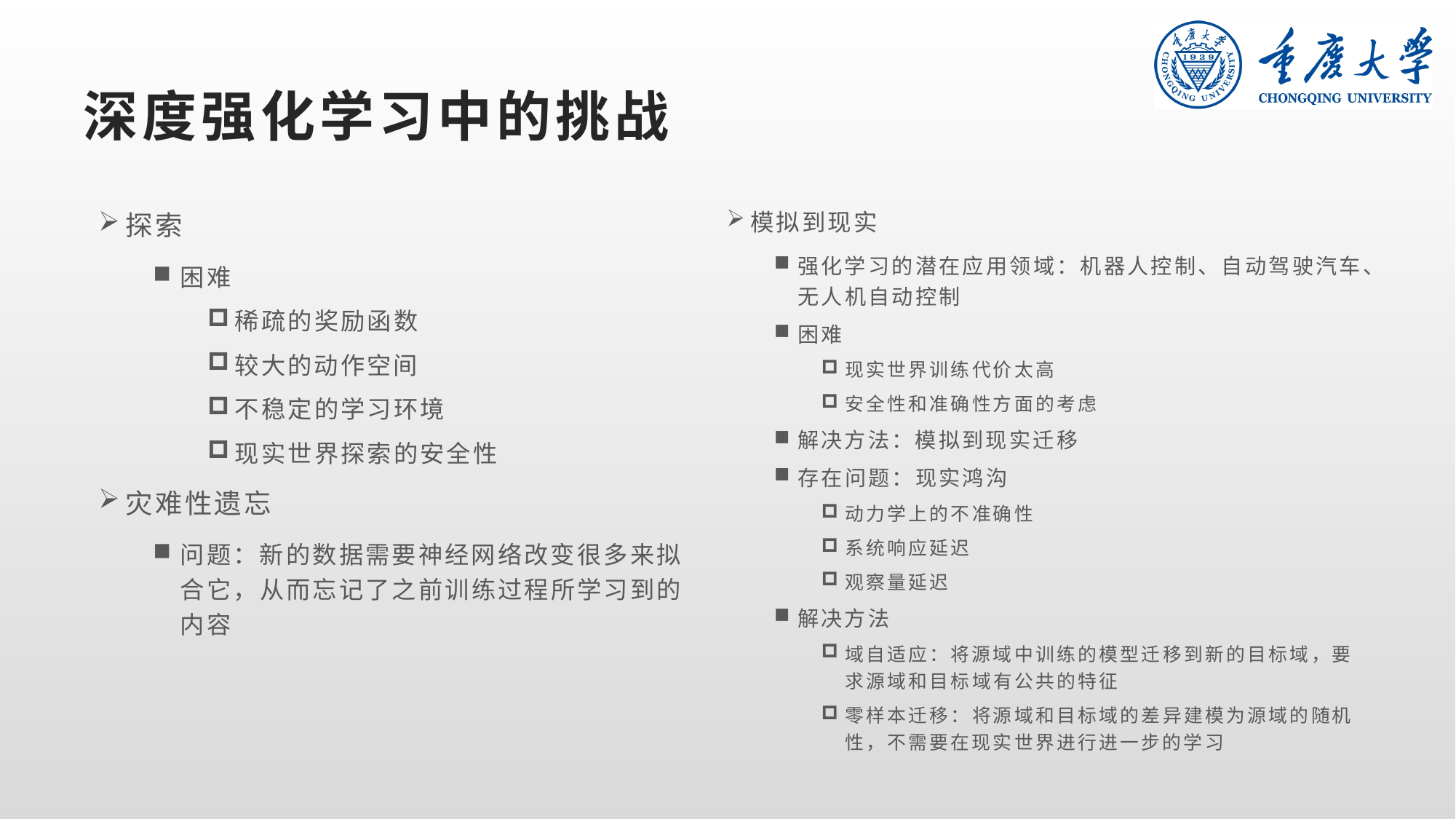

# 深度强化学习中的挑战
探索
困难
稀疏的奖励函数
较大的动作空间
不稳定的学习环境
现实世界探索的安全性
灾难性遗忘
问题：新的数据需要神经网络改变很多来拟合它，从而忘记了之前训练过程所学习到的内容
模拟到现实
强化学习的潜在应用领域：机器人控制、自动驾驶汽车、无人机自动控制
困难
现实世界训练代价太高
安全性和准确性方面的考虑
解决方法：模拟到现实迁移
存在问题：现实鸿沟
动力学上的不准确性
系统响应延迟
观察量延迟
解决方法
域自适应：将源域中训练的模型迁移到新的目标域，要求源域和目标域有公共的特征
零样本迁移：将源域和目标域的差异建模为源域的随机性，不需要在现实世界进行进一步的学习